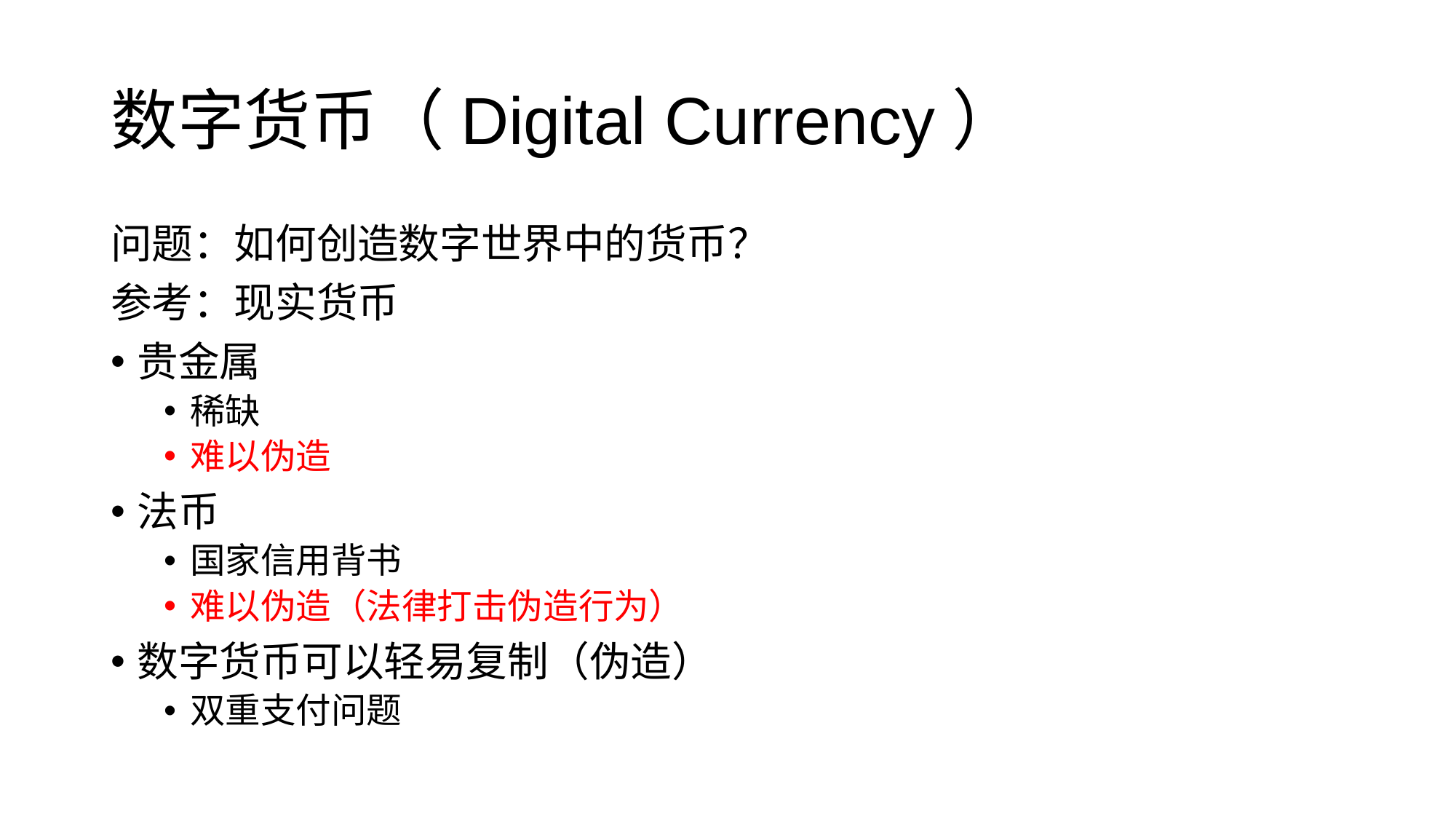

# 数字货币（Digital Currency）
问题：如何创造数字世界中的货币？
参考：现实货币
贵金属
稀缺
难以伪造
法币
国家信用背书
难以伪造（法律打击伪造行为）
数字货币可以轻易复制（伪造）
双重支付问题